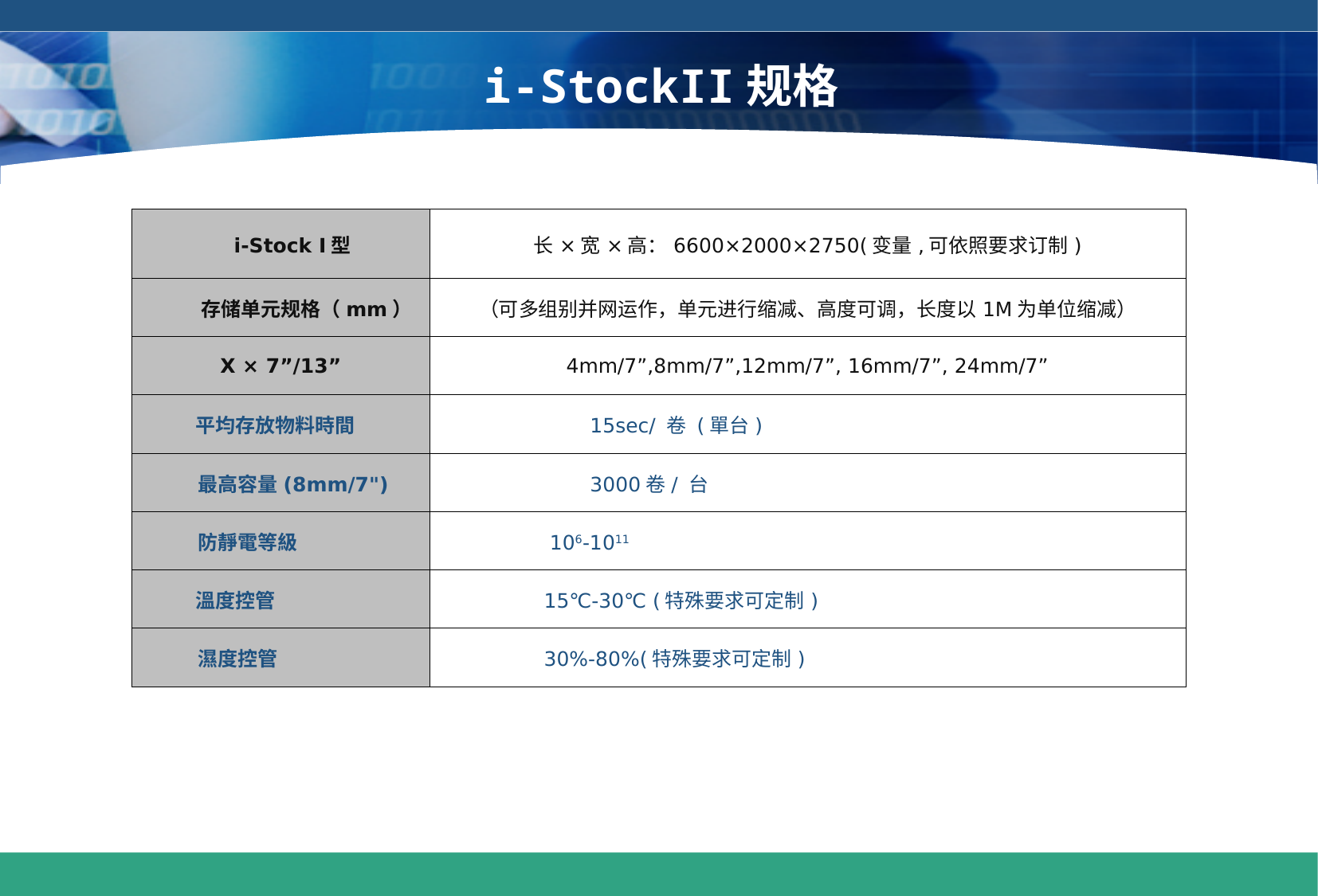

i-StockII规格
| i-Stock I型 | 长×宽×高：6600×2000×2750(变量,可依照要求订制) |
| --- | --- |
| 存储单元规格（mm） | （可多组别并网运作，单元进行缩减、高度可调，长度以1M为单位缩减） |
| X × 7”/13” | 4mm/7”,8mm/7”,12mm/7”, 16mm/7”, 24mm/7” |
| 平均存放物料時間 | 15sec/ 卷 (單台) |
| 最高容量(8mm/7") | 3000卷/ 台 |
| 防靜電等級 | 106-1011 |
| 溫度控管 | 15℃-30℃ (特殊要求可定制) |
| 濕度控管 | 30%-80%(特殊要求可定制) |